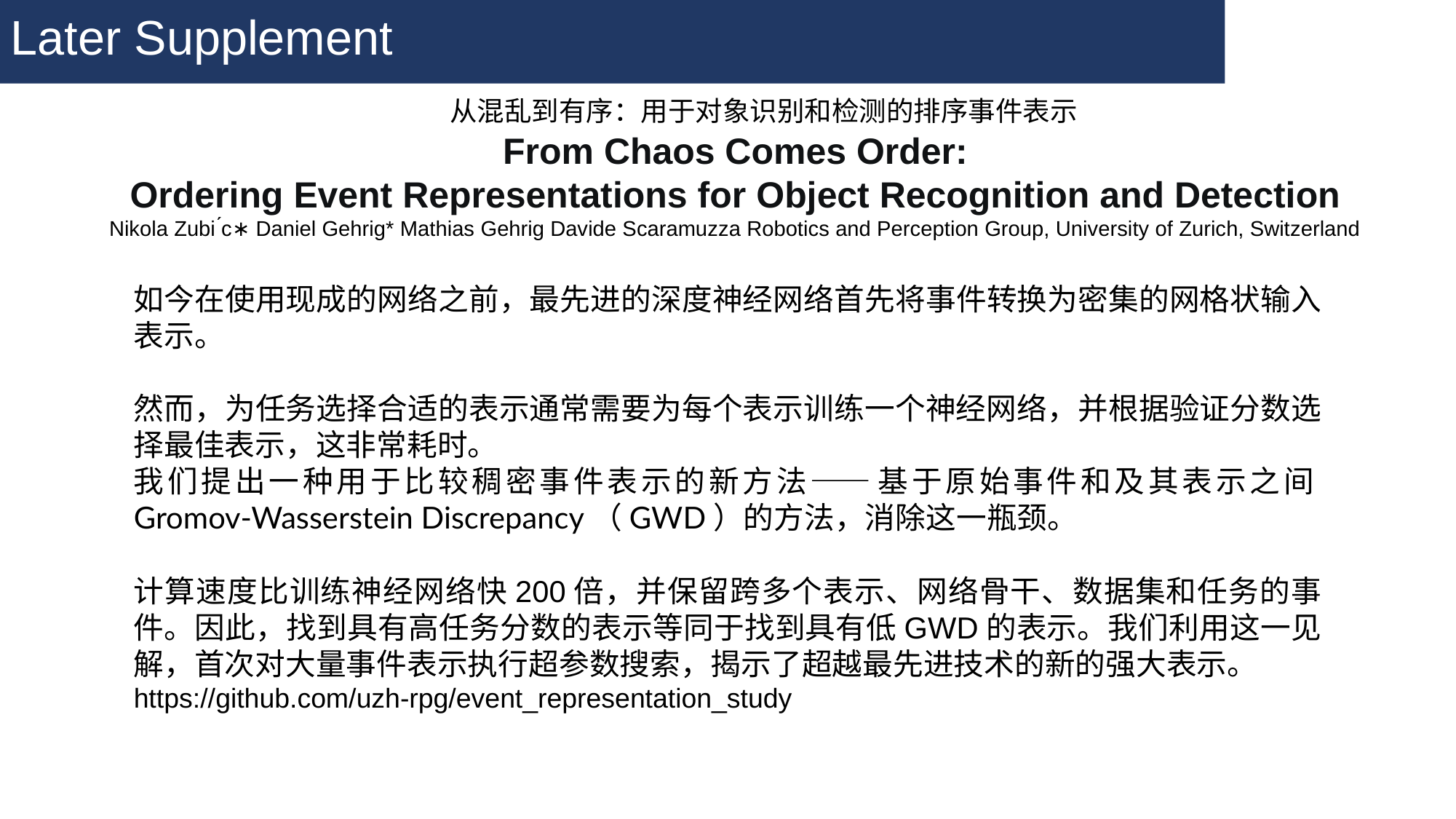

Later Supplement
从混乱到有序：用于对象识别和检测的排序事件表示
From Chaos Comes Order:
Ordering Event Representations for Object Recognition and Detection
Nikola Zubi ́c∗ Daniel Gehrig* Mathias Gehrig Davide Scaramuzza Robotics and Perception Group, University of Zurich, Switzerland
如今在使用现成的网络之前，最先进的深度神经网络首先将事件转换为密集的网格状输入表示。

然而，为任务选择合适的表示通常需要为每个表示训练一个神经网络，并根据验证分数选择最佳表示，这非常耗时。
我们提出一种用于比较稠密事件表示的新方法——基于原始事件和及其表示之间Gromov-Wasserstein Discrepancy（GWD）的方法，消除这一瓶颈。

计算速度比训练神经网络快200倍，并保留跨多个表示、网络骨干、数据集和任务的事件。因此，找到具有高任务分数的表示等同于找到具有低GWD的表示。我们利用这一见解，首次对大量事件表示执行超参数搜索，揭示了超越最先进技术的新的强大表示。
https://github.com/uzh-rpg/event_representation_study